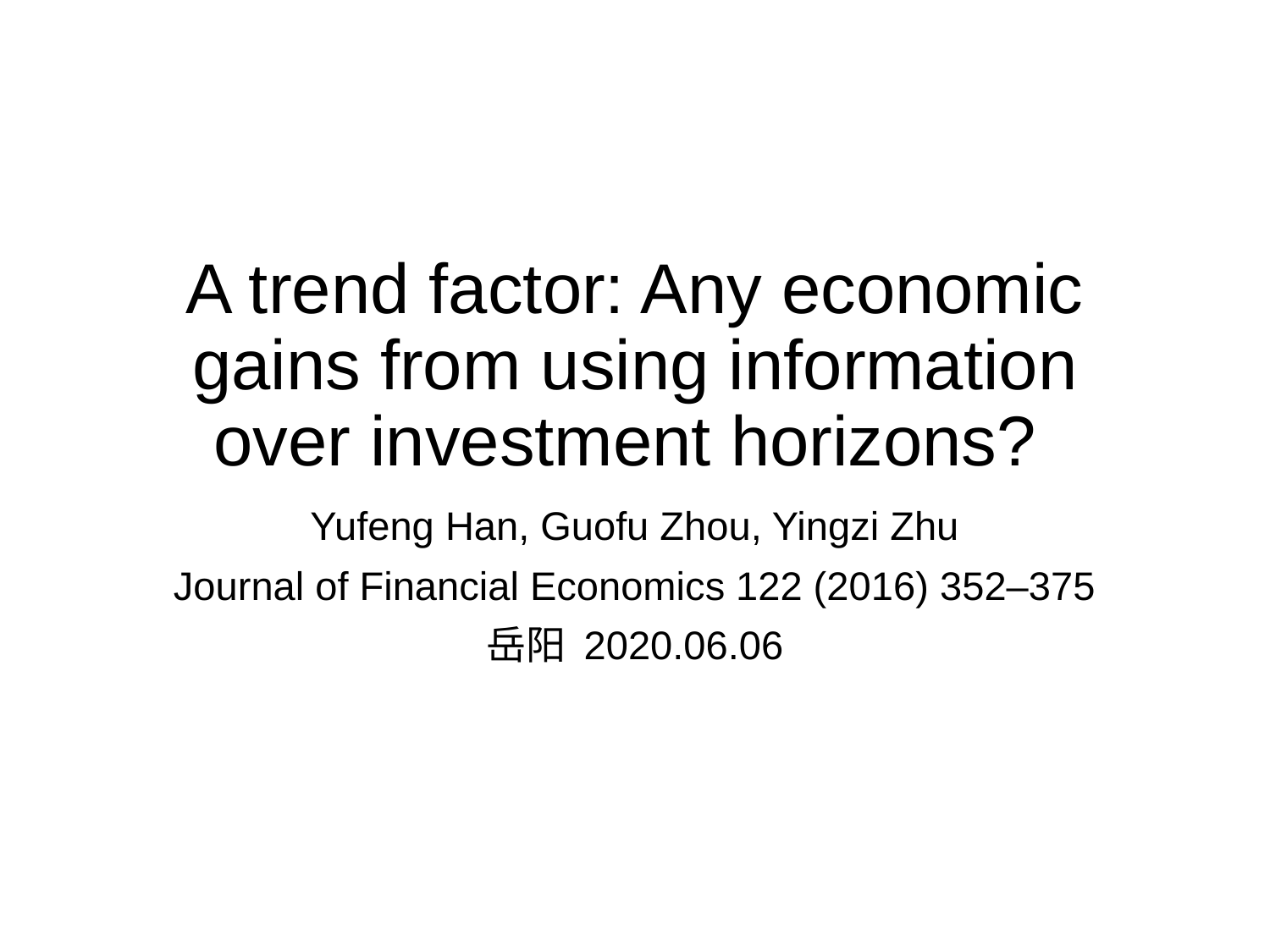

# A trend factor: Any economic gains from using information over investment horizons?
Yufeng Han, Guofu Zhou, Yingzi Zhu
Journal of Financial Economics 122 (2016) 352–375
岳阳 2020.06.06